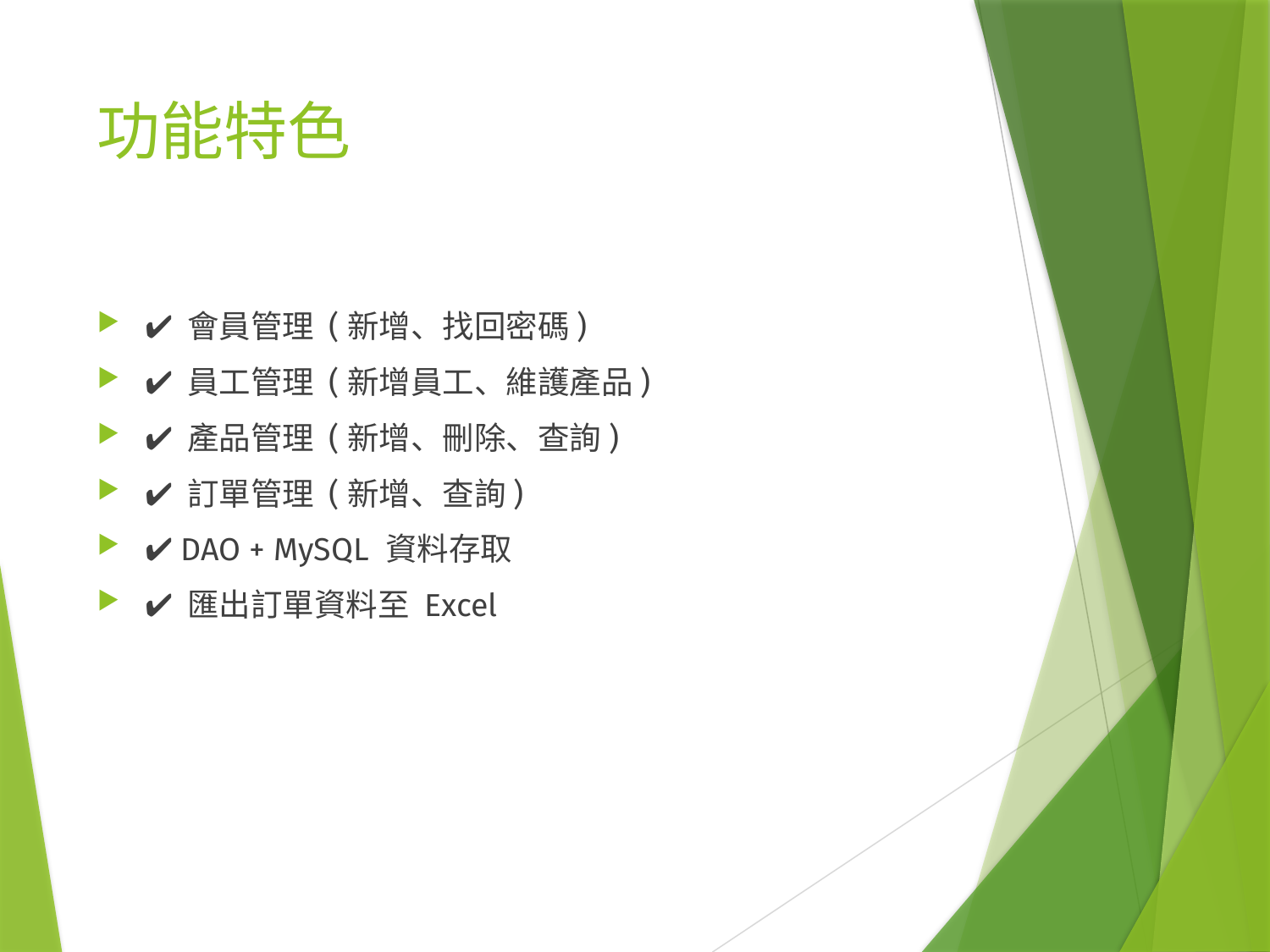

# 功能特色
✔ 會員管理 (新增、找回密碼)
✔ 員工管理 (新增員工、維護產品)
✔ 產品管理 (新增、刪除、查詢)
✔ 訂單管理 (新增、查詢)
✔ DAO + MySQL 資料存取
✔ 匯出訂單資料至 Excel